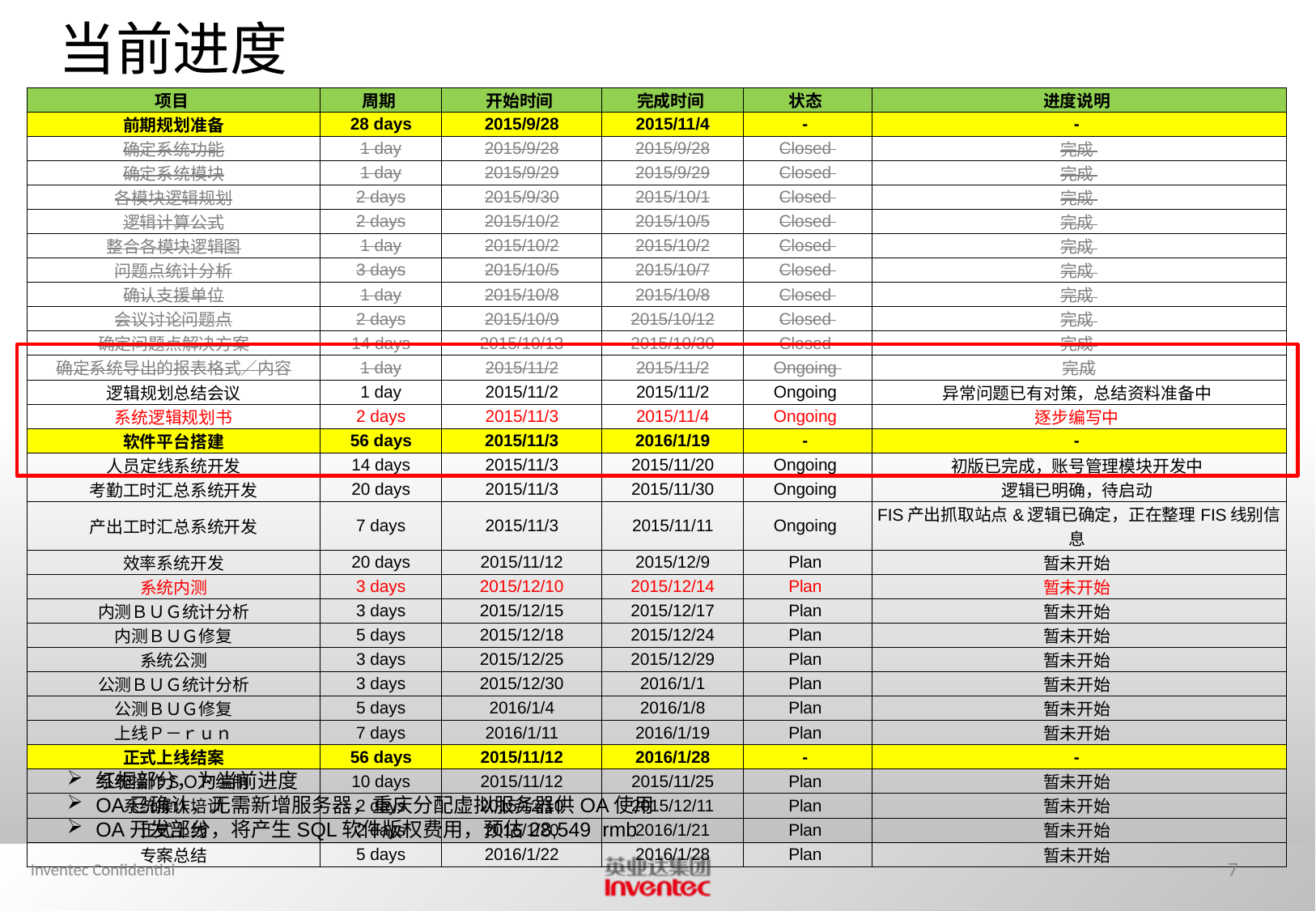

当前进度
| 项目 | 周期 | 开始时间 | 完成时间 | 状态 | 进度说明 |
| --- | --- | --- | --- | --- | --- |
| 前期规划准备 | 28 days | 2015/9/28 | 2015/11/4 | - | - |
| 确定系统功能 | 1 day | 2015/9/28 | 2015/9/28 | Closed | 完成 |
| 确定系统模块 | 1 day | 2015/9/29 | 2015/9/29 | Closed | 完成 |
| 各模块逻辑规划 | 2 days | 2015/9/30 | 2015/10/1 | Closed | 完成 |
| 逻辑计算公式 | 2 days | 2015/10/2 | 2015/10/5 | Closed | 完成 |
| 整合各模块逻辑图 | 1 day | 2015/10/2 | 2015/10/2 | Closed | 完成 |
| 问题点统计分析 | 3 days | 2015/10/5 | 2015/10/7 | Closed | 完成 |
| 确认支援单位 | 1 day | 2015/10/8 | 2015/10/8 | Closed | 完成 |
| 会议讨论问题点 | 2 days | 2015/10/9 | 2015/10/12 | Closed | 完成 |
| 确定问题点解决方案 | 14 days | 2015/10/13 | 2015/10/30 | Closed | 完成 |
| 确定系统导出的报表格式／内容 | 1 day | 2015/11/2 | 2015/11/2 | Ongoing | 完成 |
| 逻辑规划总结会议 | 1 day | 2015/11/2 | 2015/11/2 | Ongoing | 异常问题已有对策，总结资料准备中 |
| 系统逻辑规划书 | 2 days | 2015/11/3 | 2015/11/4 | Ongoing | 逐步编写中 |
| 软件平台搭建 | 56 days | 2015/11/3 | 2016/1/19 | - | - |
| 人员定线系统开发 | 14 days | 2015/11/3 | 2015/11/20 | Ongoing | 初版已完成，账号管理模块开发中 |
| 考勤工时汇总系统开发 | 20 days | 2015/11/3 | 2015/11/30 | Ongoing | 逻辑已明确，待启动 |
| 产出工时汇总系统开发 | 7 days | 2015/11/3 | 2015/11/11 | Ongoing | FIS产出抓取站点&逻辑已确定，正在整理FIS线别信息 |
| 效率系统开发 | 20 days | 2015/11/12 | 2015/12/9 | Plan | 暂未开始 |
| 系统内测 | 3 days | 2015/12/10 | 2015/12/14 | Plan | 暂未开始 |
| 内测ＢＵＧ统计分析 | 3 days | 2015/12/15 | 2015/12/17 | Plan | 暂未开始 |
| 内测ＢＵＧ修复 | 5 days | 2015/12/18 | 2015/12/24 | Plan | 暂未开始 |
| 系统公测 | 3 days | 2015/12/25 | 2015/12/29 | Plan | 暂未开始 |
| 公测ＢＵＧ统计分析 | 3 days | 2015/12/30 | 2016/1/1 | Plan | 暂未开始 |
| 公测ＢＵＧ修复 | 5 days | 2016/1/4 | 2016/1/8 | Plan | 暂未开始 |
| 上线Ｐ－ｒｕｎ | 7 days | 2016/1/11 | 2016/1/19 | Plan | 暂未开始 |
| 正式上线结案 | 56 days | 2015/11/12 | 2016/1/28 | - | - |
| 系统操作ＳＯＰ编制 | 10 days | 2015/11/12 | 2015/11/25 | Plan | 暂未开始 |
| 系统操作培训 | 2 days | 2015/12/10 | 2015/12/11 | Plan | 暂未开始 |
| 正式上线 | 2 days | 2016/1/20 | 2016/1/21 | Plan | 暂未开始 |
| 专案总结 | 5 days | 2016/1/22 | 2016/1/28 | Plan | 暂未开始 |

红框部分，为当前进度
OA已确认，无需新增服务器，重庆分配虚拟服务器供OA使用
OA开发部分，将产生SQL软件版权费用，预估28,549  rmb

Inventec Confidential
7